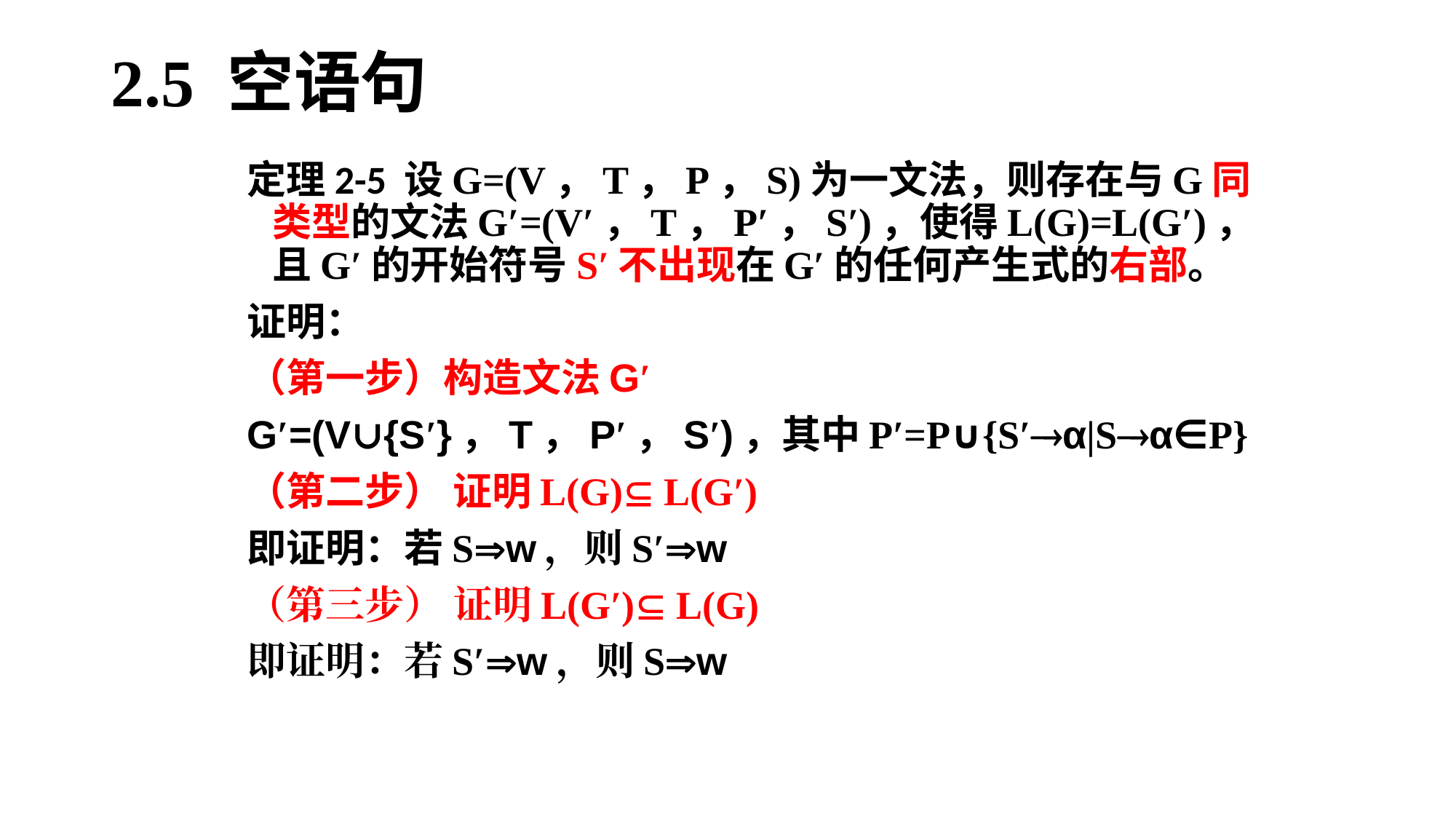

# 2.5 空语句
定理2-5 设G=(V，T，P，S)为一文法，则存在与G同类型的文法G′=(V′，T，P′，S′)，使得L(G)=L(G′)，且G′的开始符号S′不出现在G′的任何产生式的右部。
证明：
（第一步）构造文法G′
G′=(V∪{S′}，T，P′，S′)，其中P′=P∪{S′→α|S→α∈P}
（第二步） 证明L(G)⊆ L(G′)
即证明：若S⇒w，则S′⇒w
（第三步） 证明L(G′)⊆ L(G)
即证明：若S′⇒w，则S⇒w

3